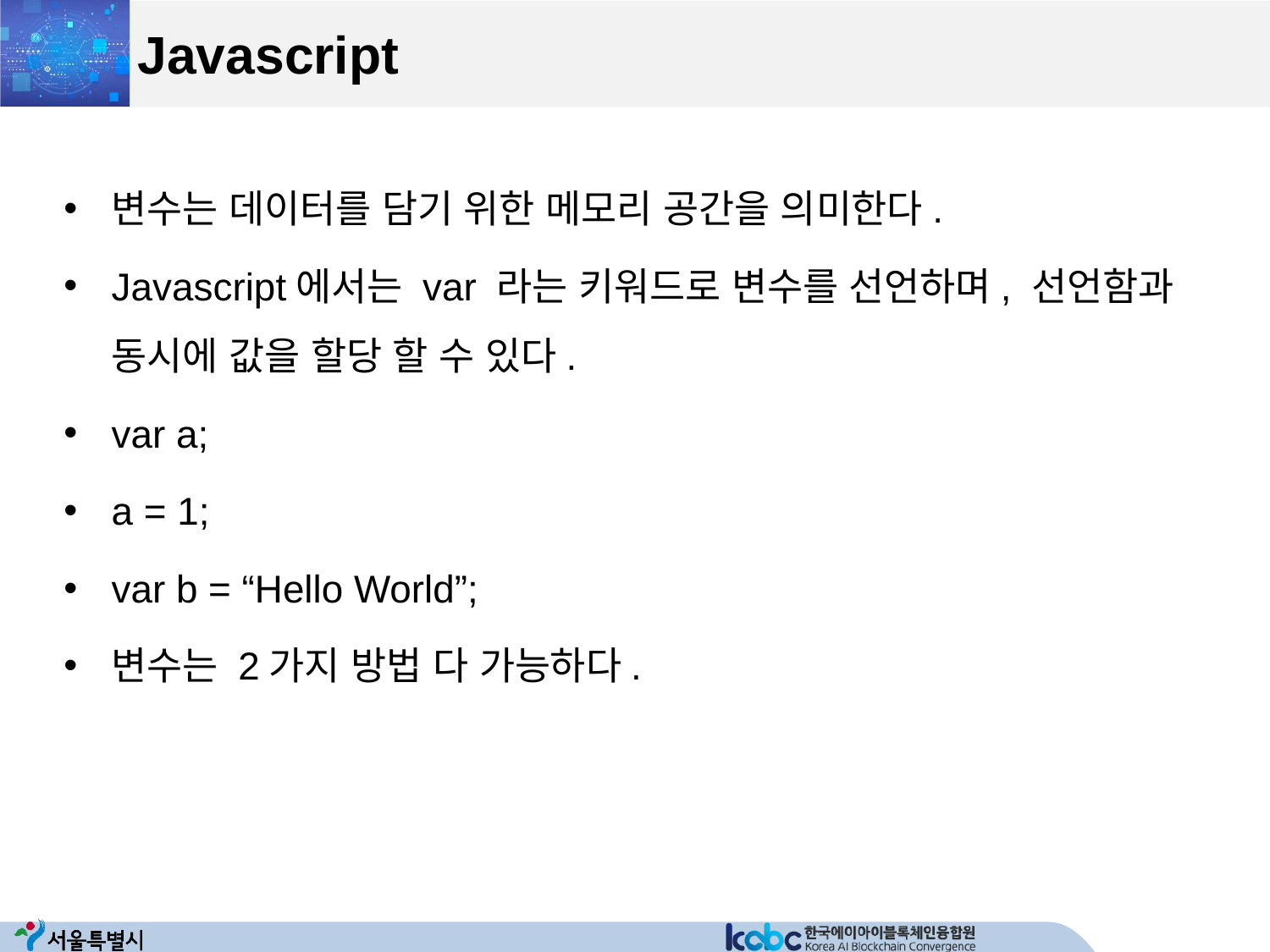

# Javascript
변수는 데이터를 담기 위한 메모리 공간을 의미한다.
Javascript에서는 var 라는 키워드로 변수를 선언하며, 선언함과 동시에 값을 할당 할 수 있다.
var a;
a = 1;
var b = “Hello World”;
변수는 2가지 방법 다 가능하다.